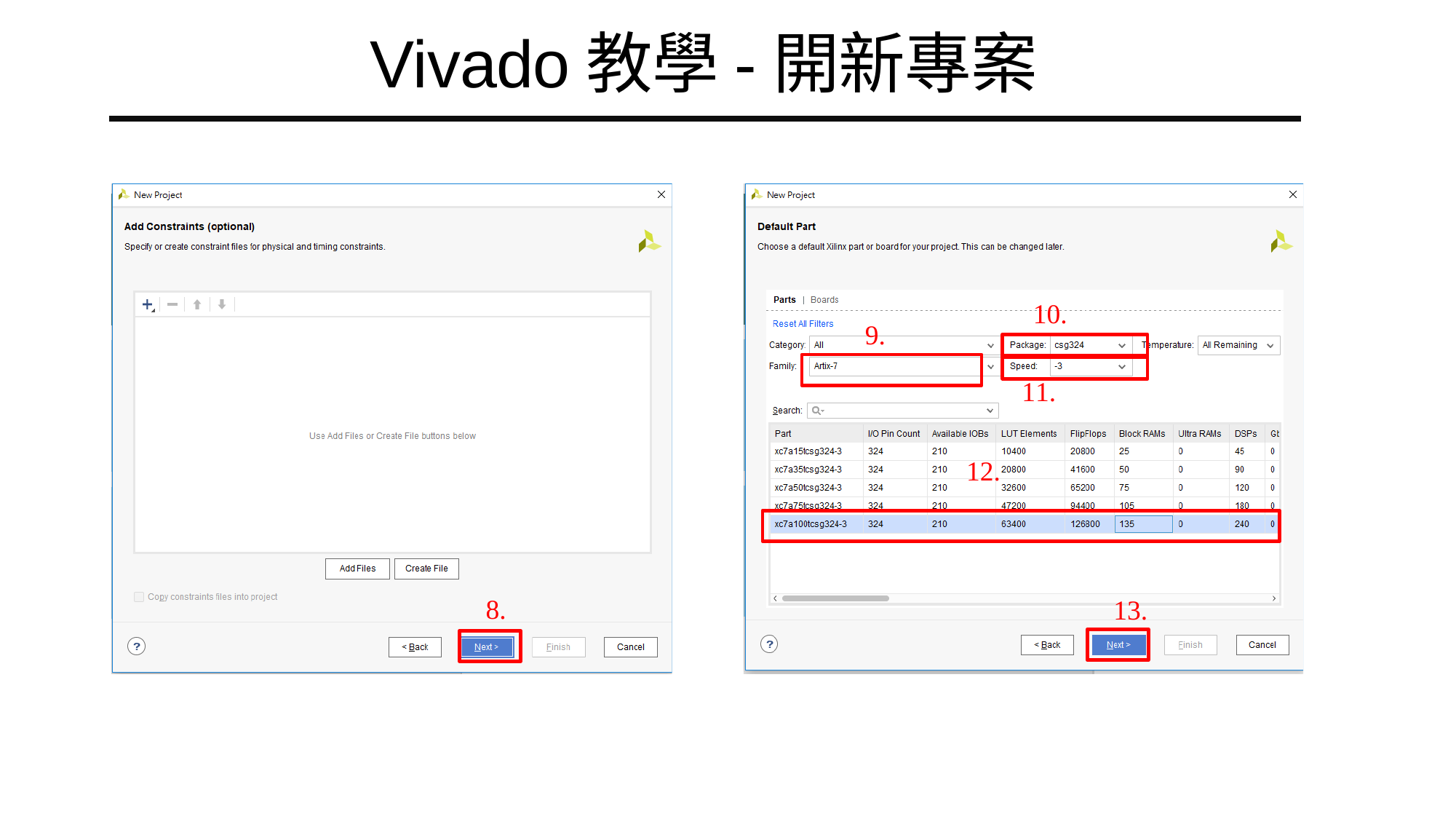

Vivado教學-開新專案

10.
9.

11.

12.

8.
13.